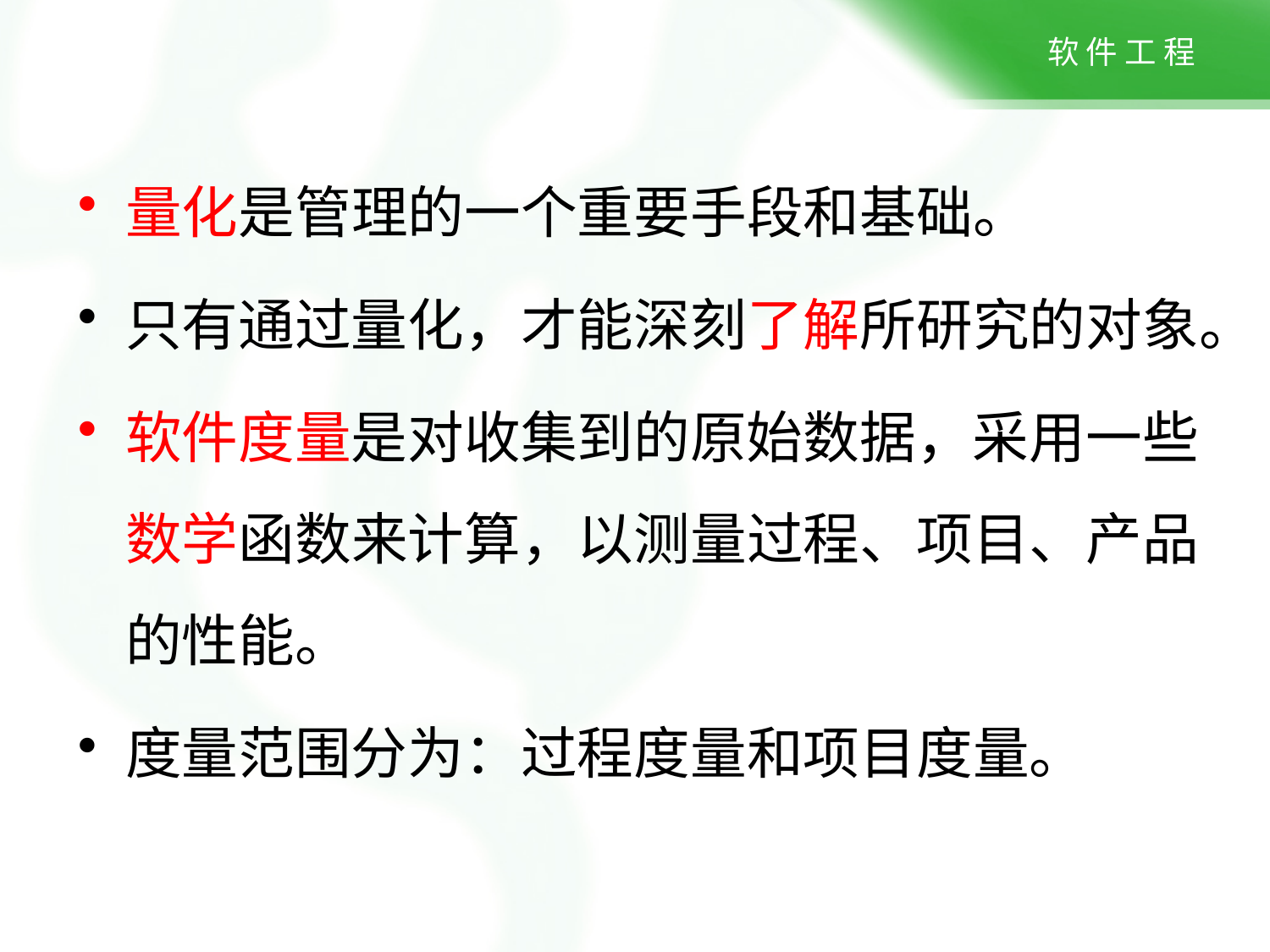

量化是管理的一个重要手段和基础。
只有通过量化，才能深刻了解所研究的对象。
软件度量是对收集到的原始数据，采用一些数学函数来计算，以测量过程、项目、产品的性能。
度量范围分为：过程度量和项目度量。